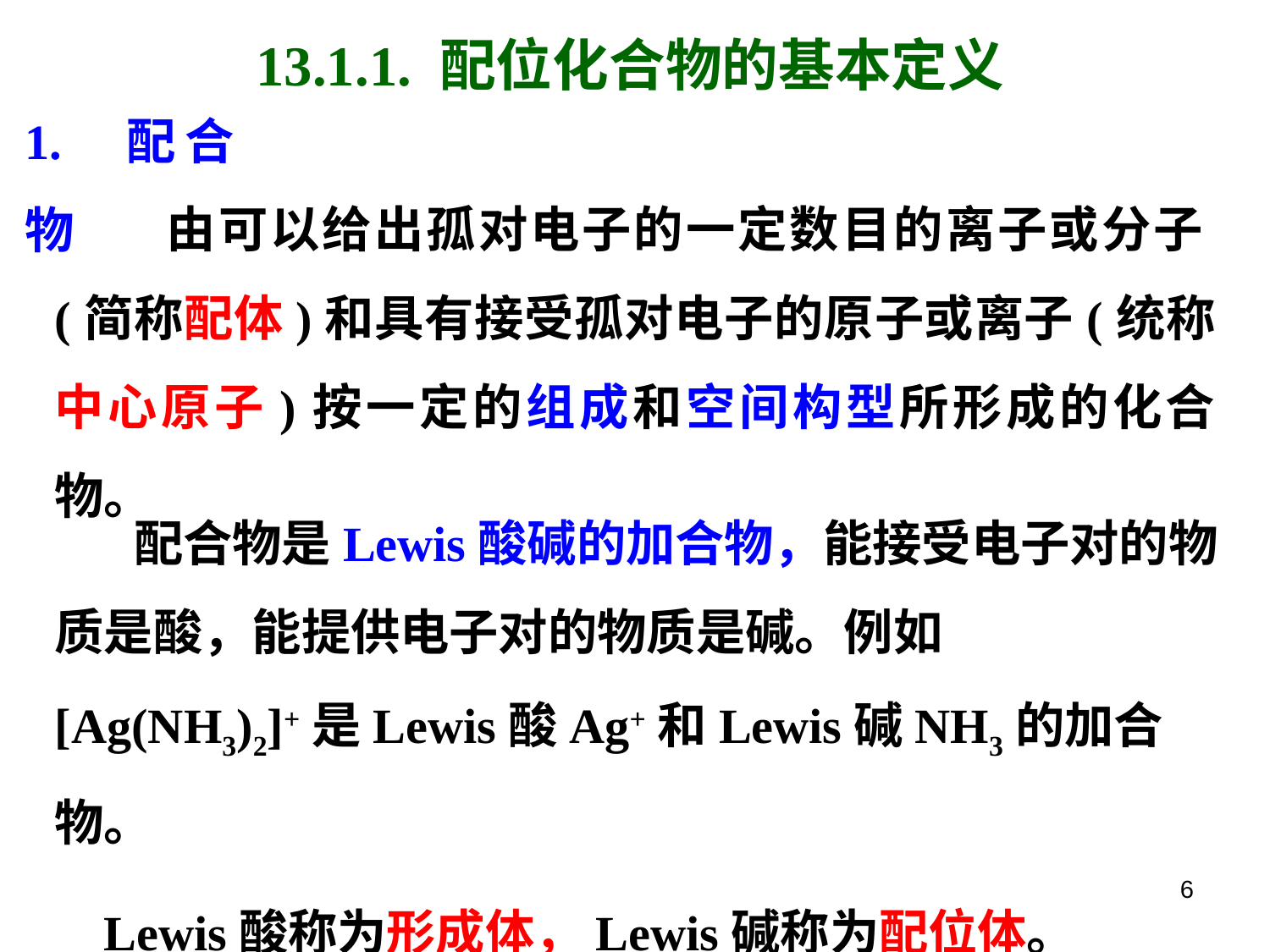

13.1.1. 配位化合物的基本定义
1.  配合物
       由可以给出孤对电子的一定数目的离子或分子(简称配体)和具有接受孤对电子的原子或离子(统称中心原子)按一定的组成和空间构型所形成的化合物。
      配合物是Lewis酸碱的加合物，能接受电子对的物质是酸，能提供电子对的物质是碱。例如[Ag(NH3)2]+是Lewis酸Ag+和Lewis碱NH3的加合物。
    Lewis酸称为形成体，Lewis碱称为配位体。
6